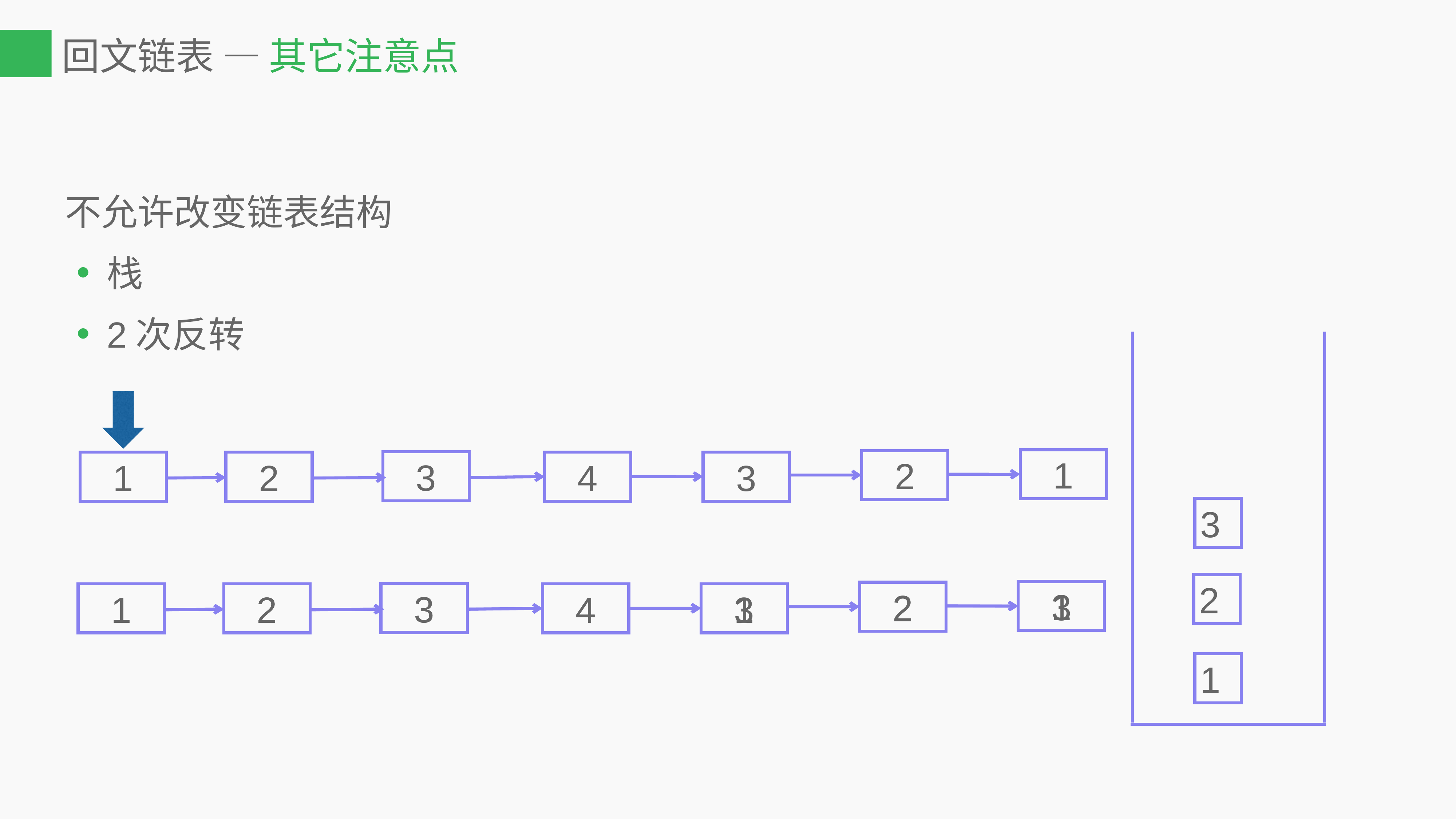

# 回文链表 — 其它注意点
不允许改变链表结构
栈
2次反转

1
2
3
4
3
2
1
3
2
1
2
3
4
3
2
1
3
2
3
4
1
2
1
1